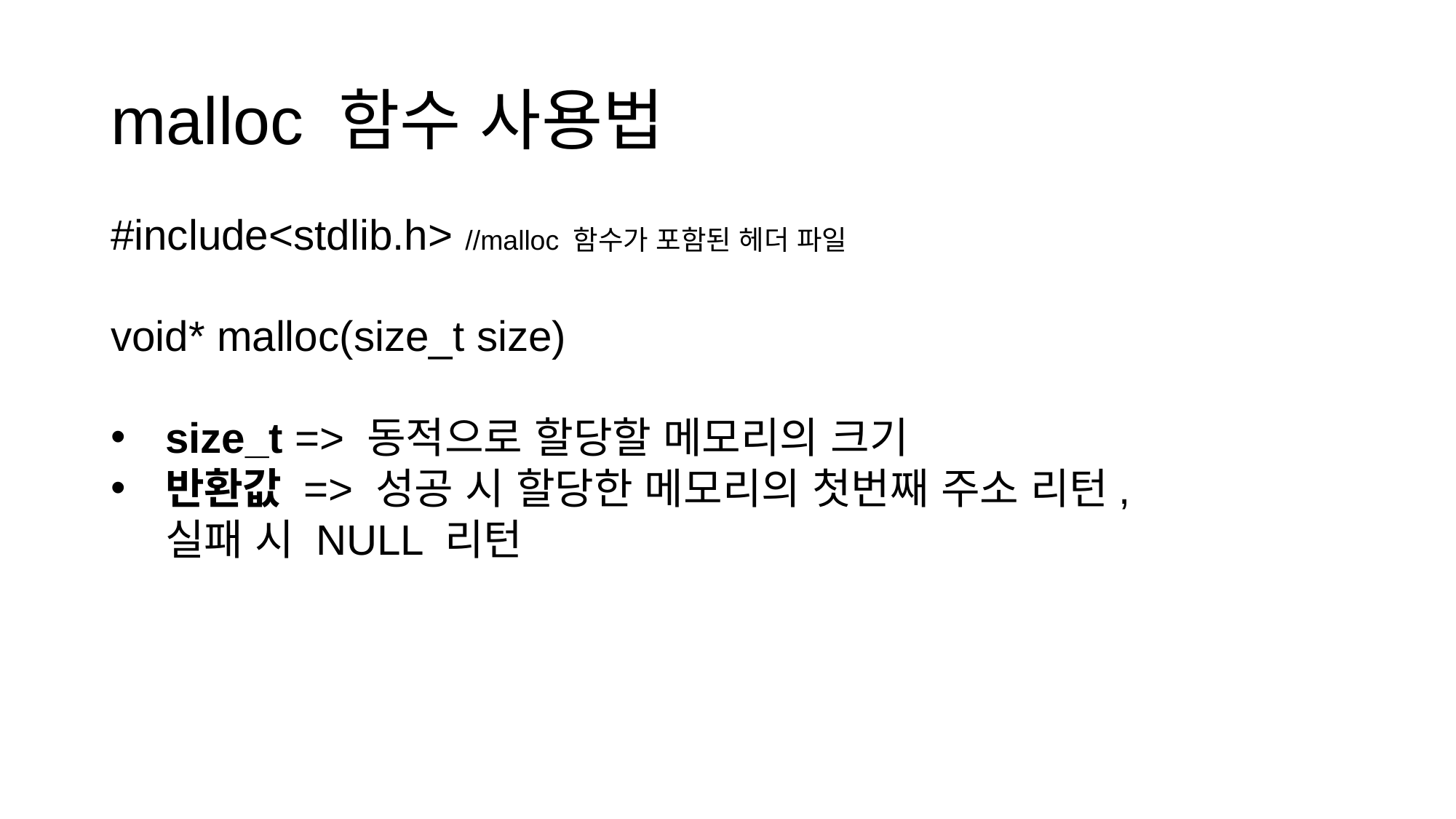

# malloc 함수 사용법
#include<stdlib.h> //malloc 함수가 포함된 헤더 파일

void* malloc(size_t size)

size_t => 동적으로 할당할 메모리의 크기
반환값 => 성공 시 할당한 메모리의 첫번째 주소 리턴, 실패 시 NULL 리턴